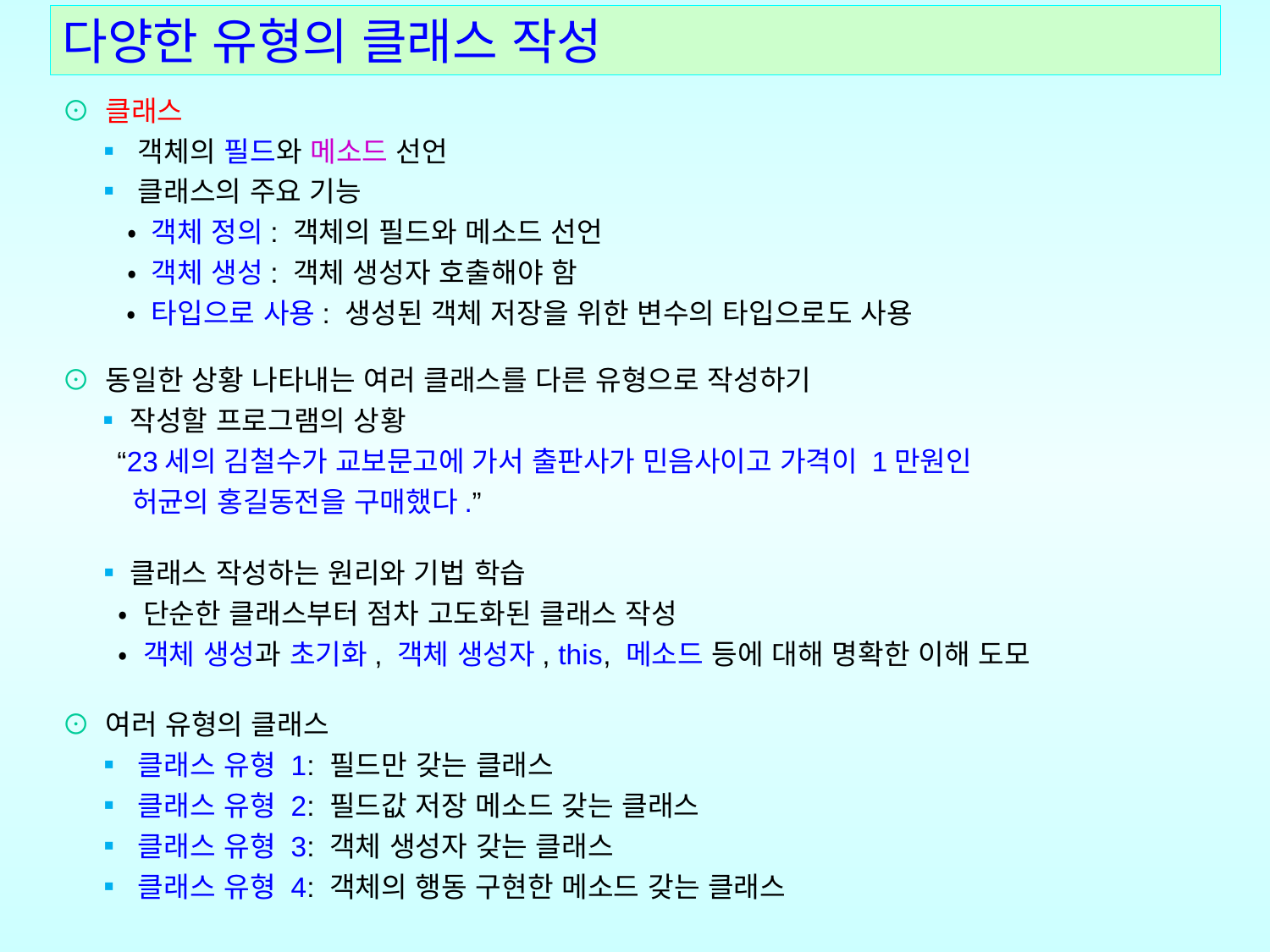

# 다양한 유형의 클래스 작성
⊙ 클래스
    ▪ 객체의 필드와 메소드 선언
    ▪ 클래스의 주요 기능
        • 객체 정의: 객체의 필드와 메소드 선언
        • 객체 생성: 객체 생성자 호출해야 함
        • 타입으로 사용: 생성된 객체 저장을 위한 변수의 타입으로도 사용

⊙ 동일한 상황 나타내는 여러 클래스를 다른 유형으로 작성하기
    ▪작성할 프로그램의 상황
       “23세의 김철수가 교보문고에 가서 출판사가 민음사이고 가격이 1만원인
        허균의 홍길동전을 구매했다.”

    ▪클래스 작성하는 원리와 기법 학습
       • 단순한 클래스부터 점차 고도화된 클래스 작성
       • 객체 생성과 초기화, 객체 생성자, this, 메소드 등에 대해 명확한 이해 도모

⊙ 여러 유형의 클래스
    ▪ 클래스 유형 1: 필드만 갖는 클래스
    ▪ 클래스 유형 2: 필드값 저장 메소드 갖는 클래스
    ▪ 클래스 유형 3: 객체 생성자 갖는 클래스
    ▪ 클래스 유형 4: 객체의 행동 구현한 메소드 갖는 클래스